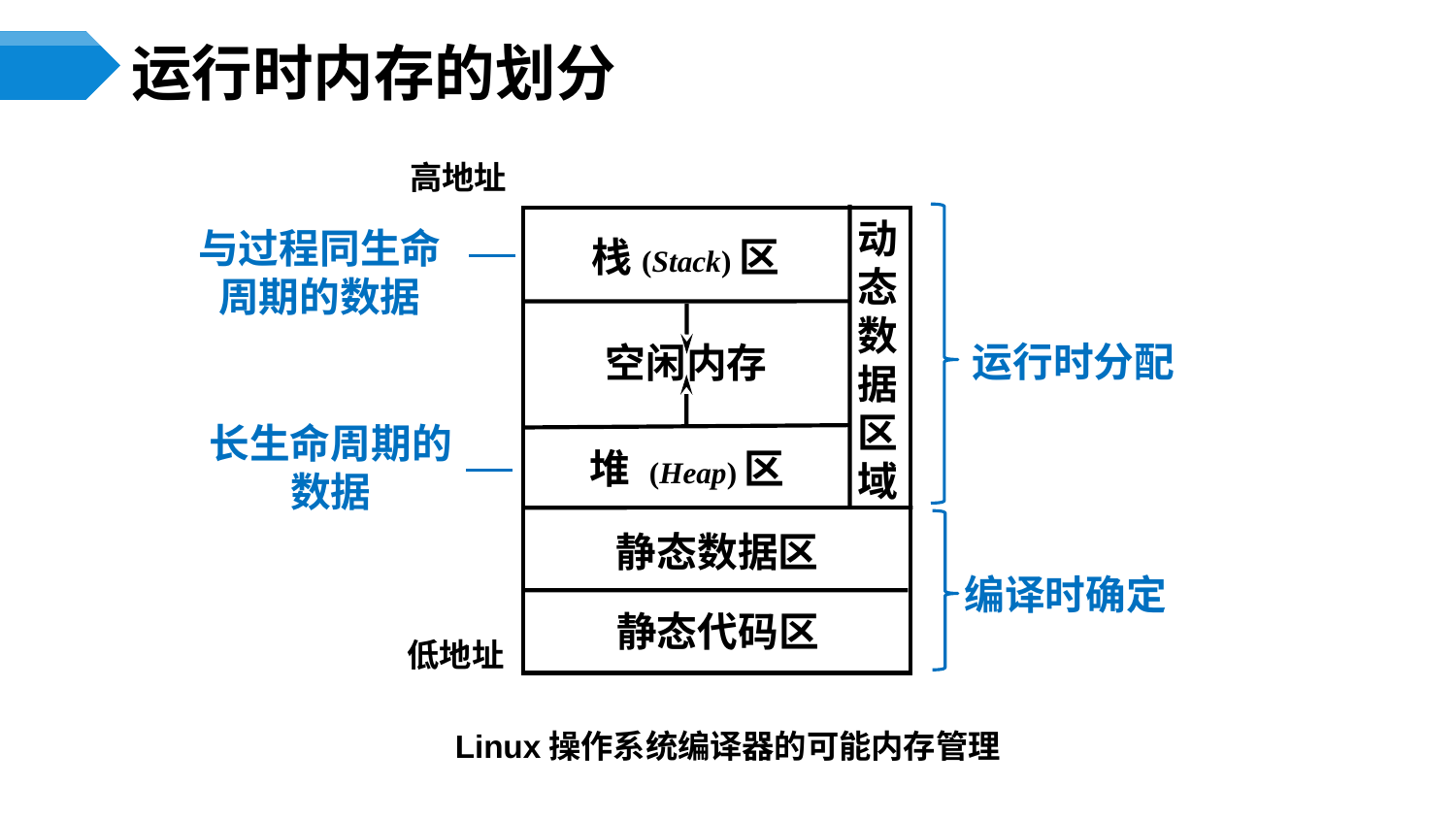

# 运行时内存的划分
高地址

静态代码区

静态数据区

堆 (Heap)区

栈(Stack)区
动
态
数
据
区
域
空闲内存

运行时分配
与过程同生命
周期的数据
长生命周期的数据

编译时确定
低地址
Linux操作系统编译器的可能内存管理